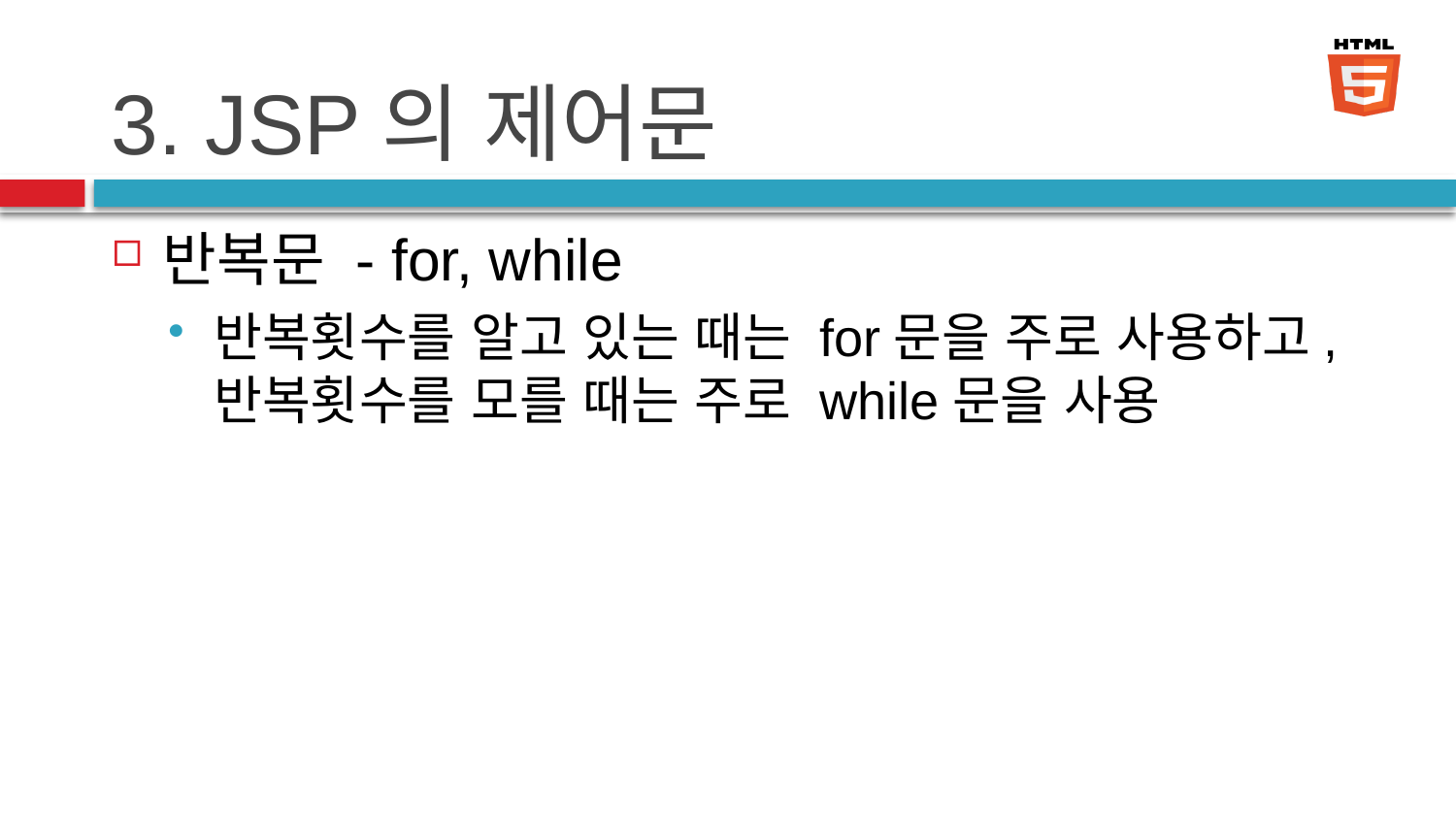

# 3. JSP의 제어문
반복문 - for, while
반복횟수를 알고 있는 때는 for문을 주로 사용하고, 반복횟수를 모를 때는 주로 while문을 사용